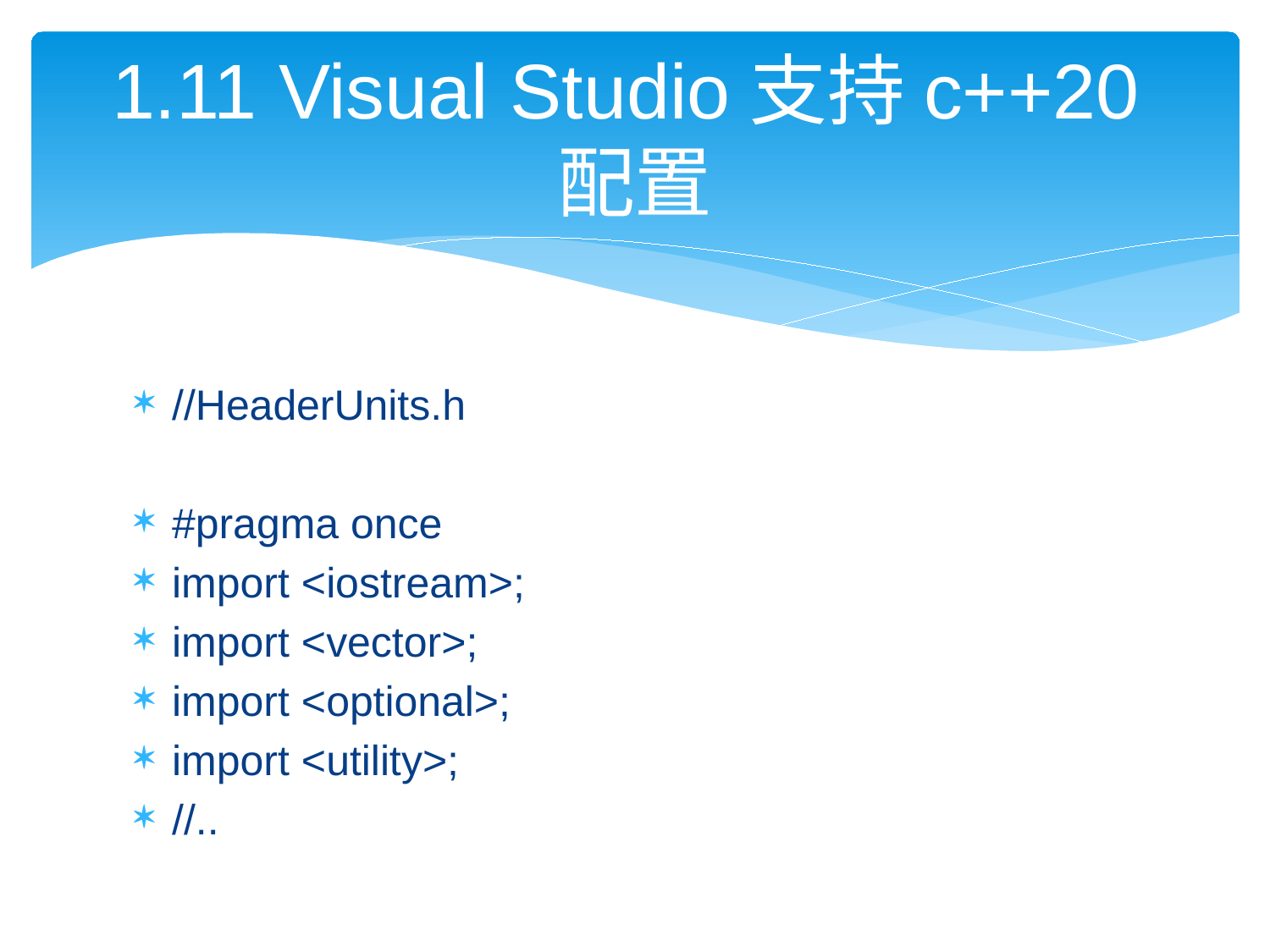

# 1.11 Visual Studio支持c++20配置
//HeaderUnits.h

#pragma once
import <iostream>;
import <vector>;
import <optional>;
import <utility>;
//..